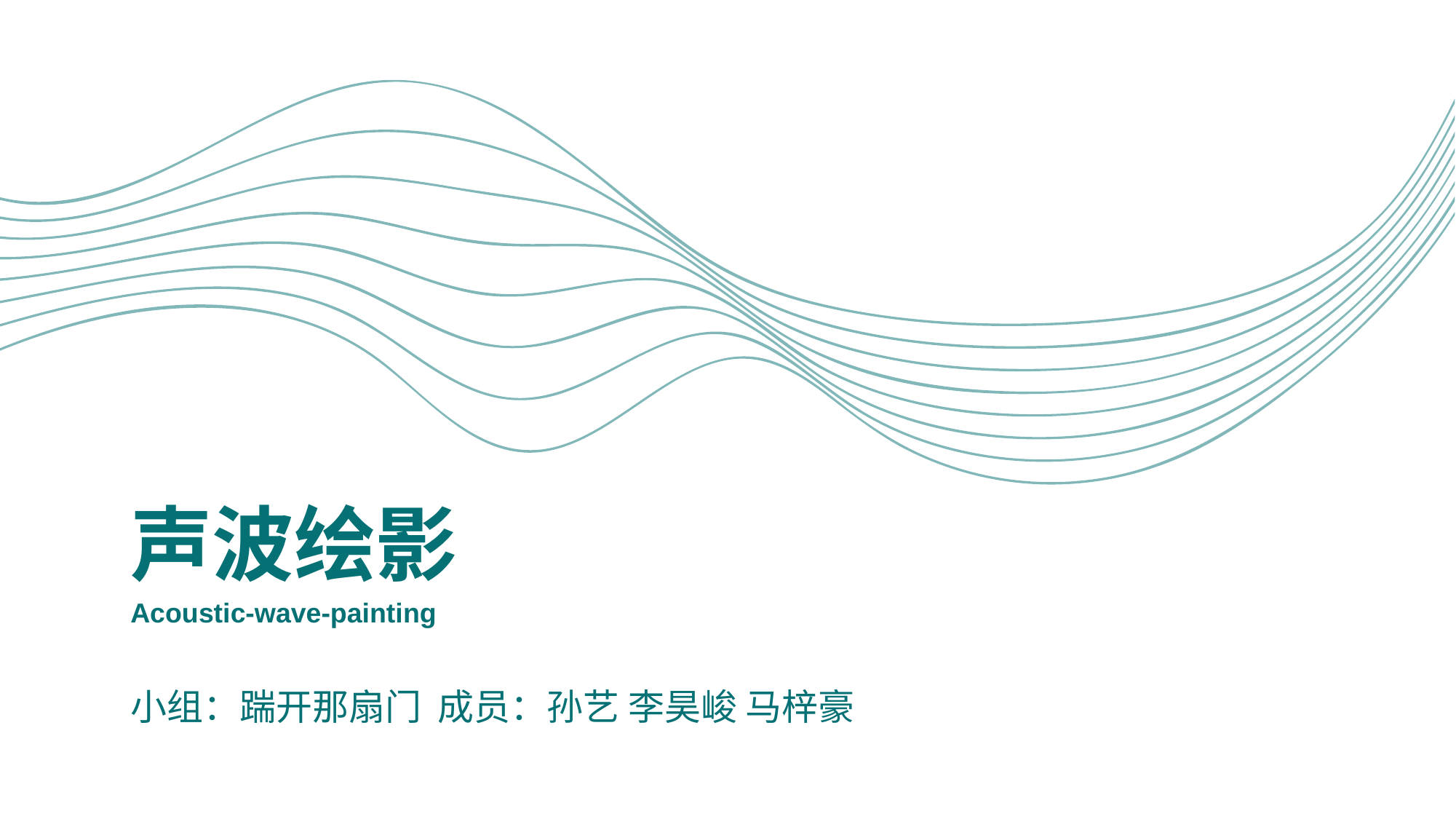

# 声波绘影 Acoustic-wave-painting
小组：踹开那扇门  成员：孙艺 李昊峻 马梓豪